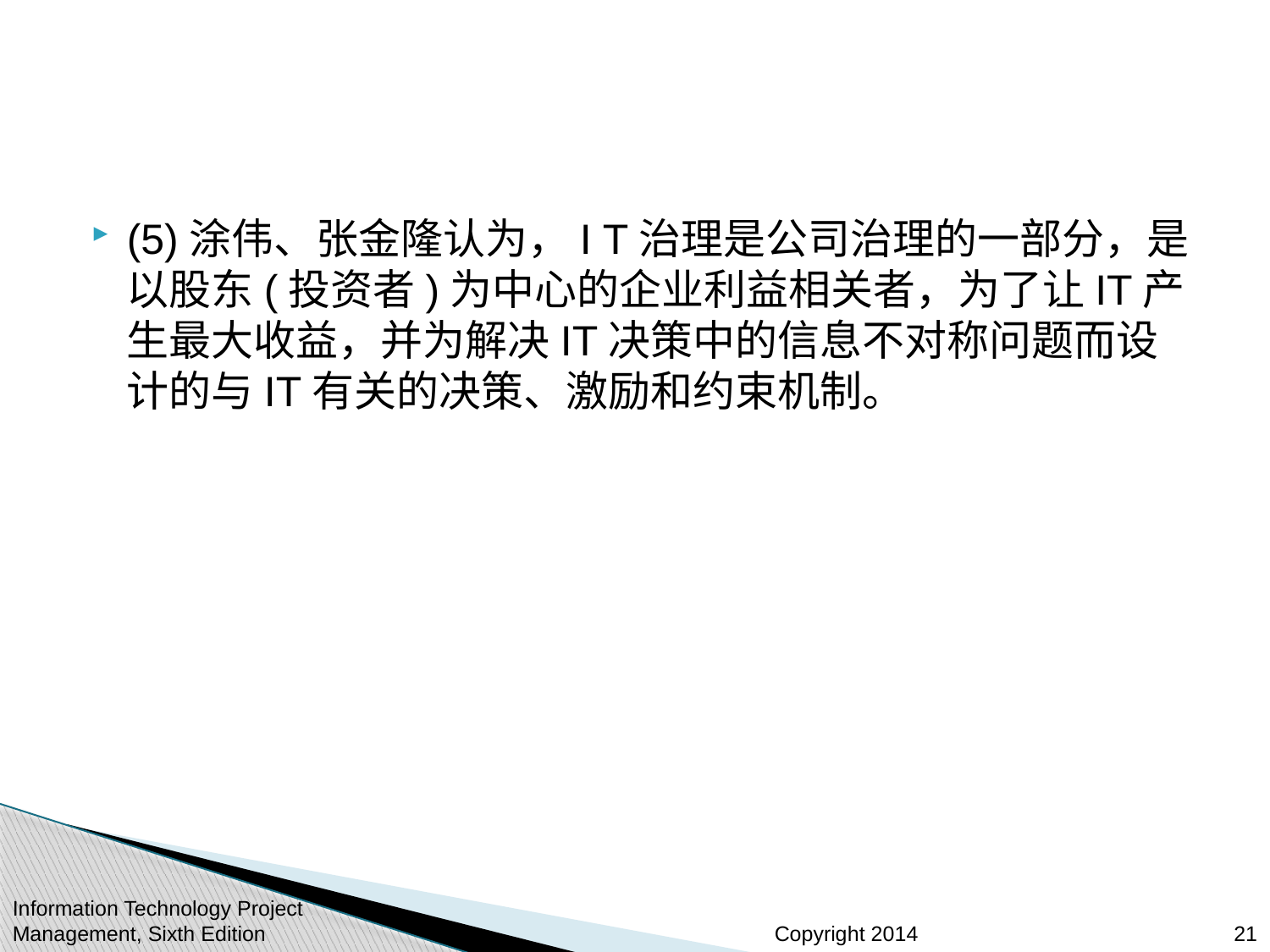

#
(5)涂伟、张金隆认为，I T治理是公司治理的一部分，是以股东(投资者)为中心的企业利益相关者，为了让IT产生最大收益，并为解决IT决策中的信息不对称问题而设计的与IT有关的决策、激励和约束机制。

Information Technology Project Management, Sixth Edition
21